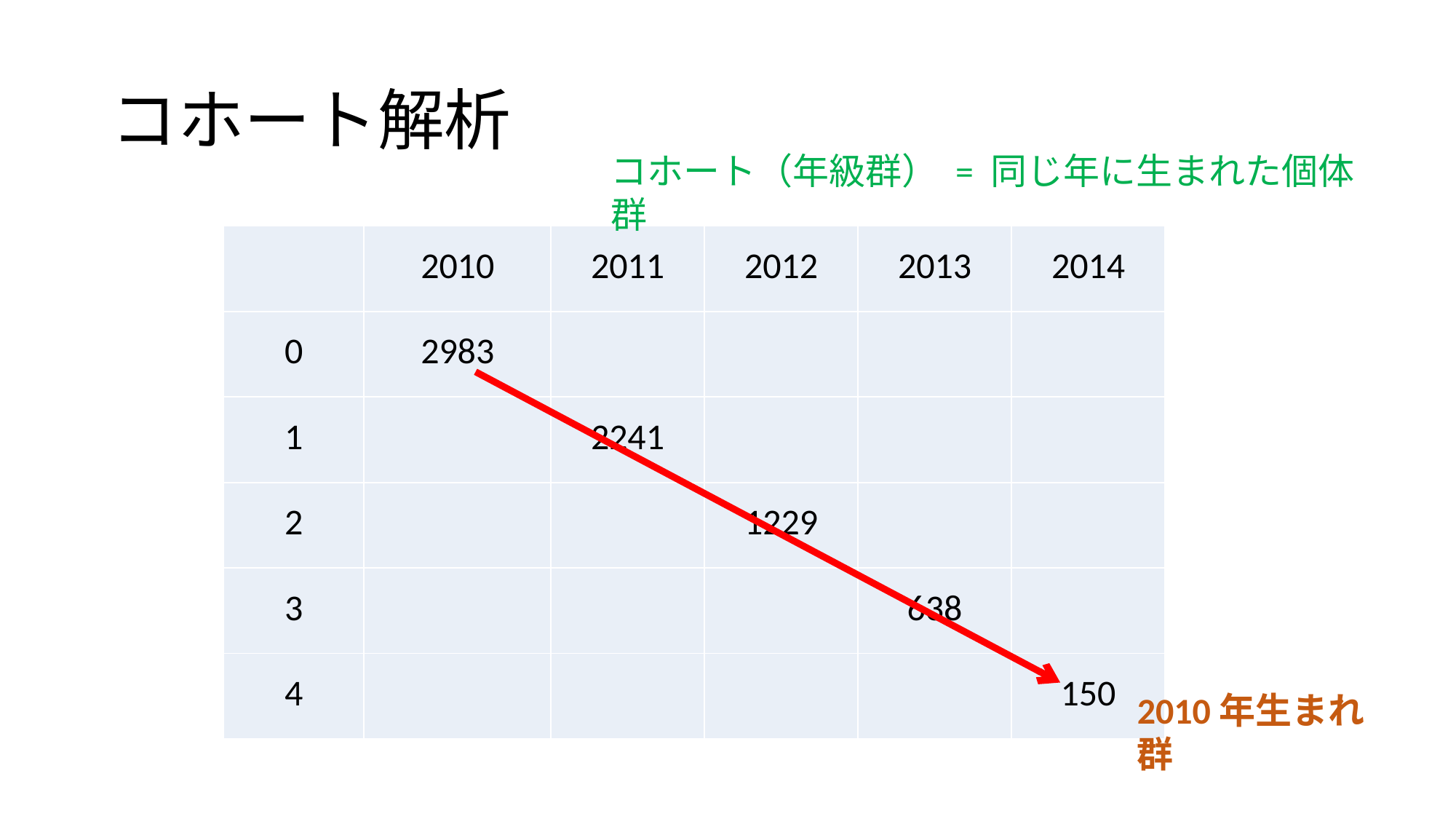

# コホート解析
コホート（年級群） = 同じ年に生まれた個体群

|  | 2010 | 2011 | 2012 | 2013 | 2014 |
| --- | --- | --- | --- | --- | --- |
| 0 | 2983 |  |  |  |  |
| 1 |  | 2241 |  |  |  |
| 2 |  |  | 1229 |  |  |
| 3 |  |  |  | 638 |  |
| 4 |  |  |  |  | 150 |
2010年生まれ群